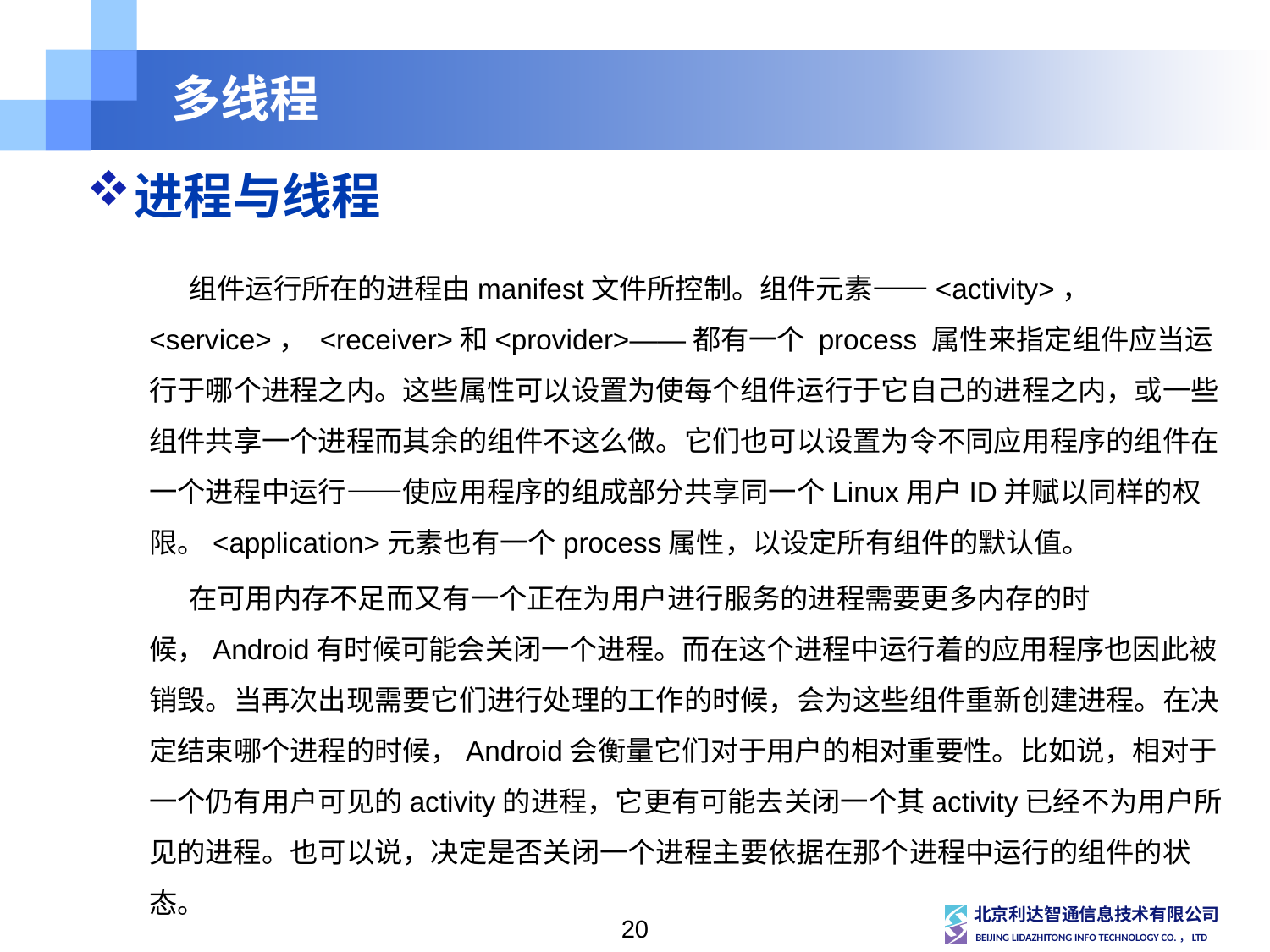

# 多线程
进程与线程

组件运行所在的进程由manifest文件所控制。组件元素——<activity>， <service>， <receiver>和<provider>——都有一个 process 属性来指定组件应当运行于哪个进程之内。这些属性可以设置为使每个组件运行于它自己的进程之内，或一些组件共享一个进程而其余的组件不这么做。它们也可以设置为令不同应用程序的组件在一个进程中运行——使应用程序的组成部分共享同一个Linux用户ID并赋以同样的权限。<application>元素也有一个process属性，以设定所有组件的默认值。
在可用内存不足而又有一个正在为用户进行服务的进程需要更多内存的时候，Android有时候可能会关闭一个进程。而在这个进程中运行着的应用程序也因此被销毁。当再次出现需要它们进行处理的工作的时候，会为这些组件重新创建进程。在决定结束哪个进程的时候，Android会衡量它们对于用户的相对重要性。比如说，相对于一个仍有用户可见的activity的进程，它更有可能去关闭一个其activity已经不为用户所见的进程。也可以说，决定是否关闭一个进程主要依据在那个进程中运行的组件的状态。

20